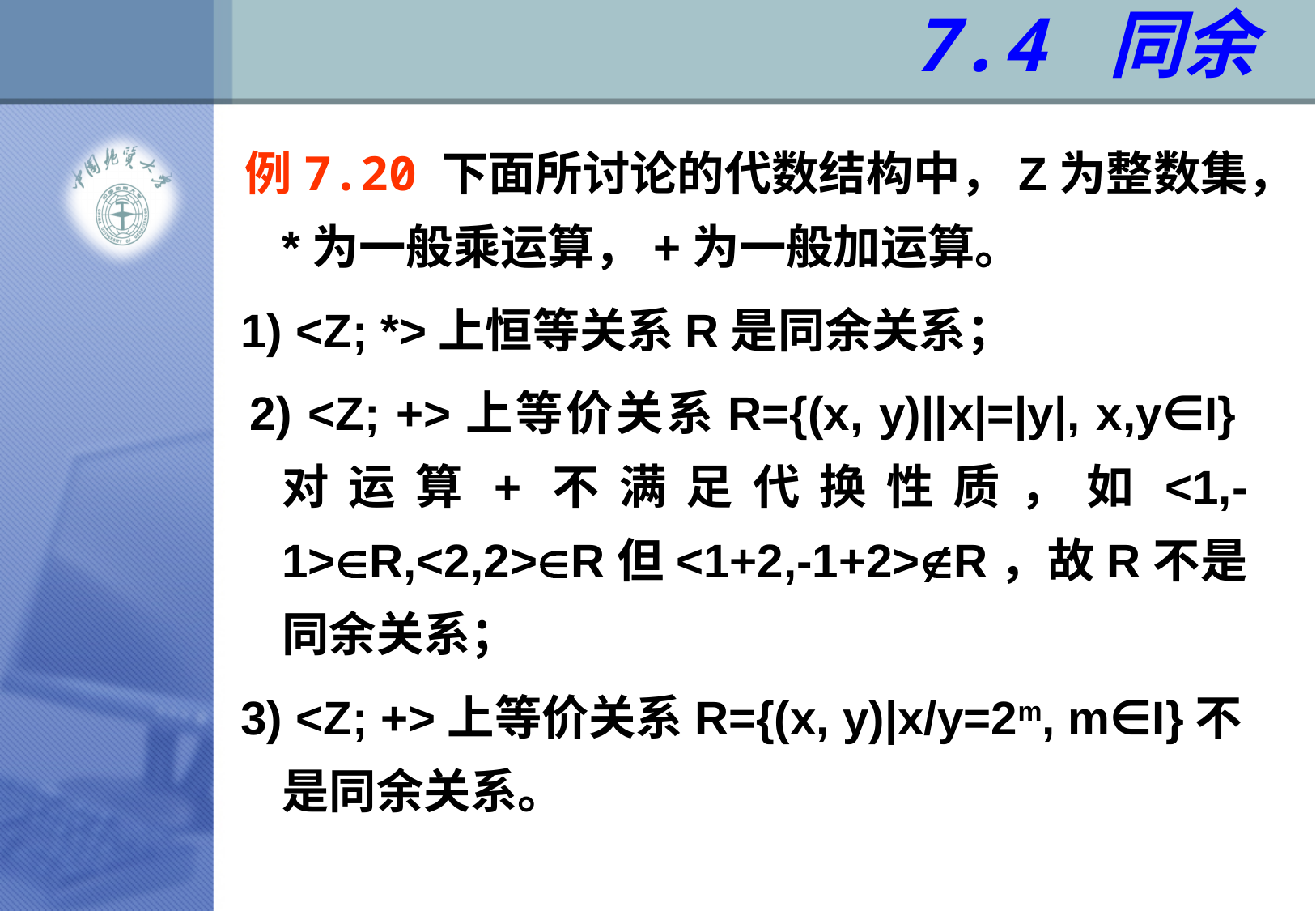

# 7.4 同余
   例7.20 下面所讨论的代数结构中，Z为整数集，*为一般乘运算，+为一般加运算。
   1) <Z; *>上恒等关系R是同余关系；
   2) <Z; +>上等价关系R={(x, y)||x|=|y|, x,y∈I}对运算+不满足代换性质，如<1,-1>∈R,<2,2>∈R但<1+2,-1+2>∉R，故R不是同余关系；
   3) <Z; +>上等价关系R={(x, y)|x/y=2m, m∈I}不是同余关系。